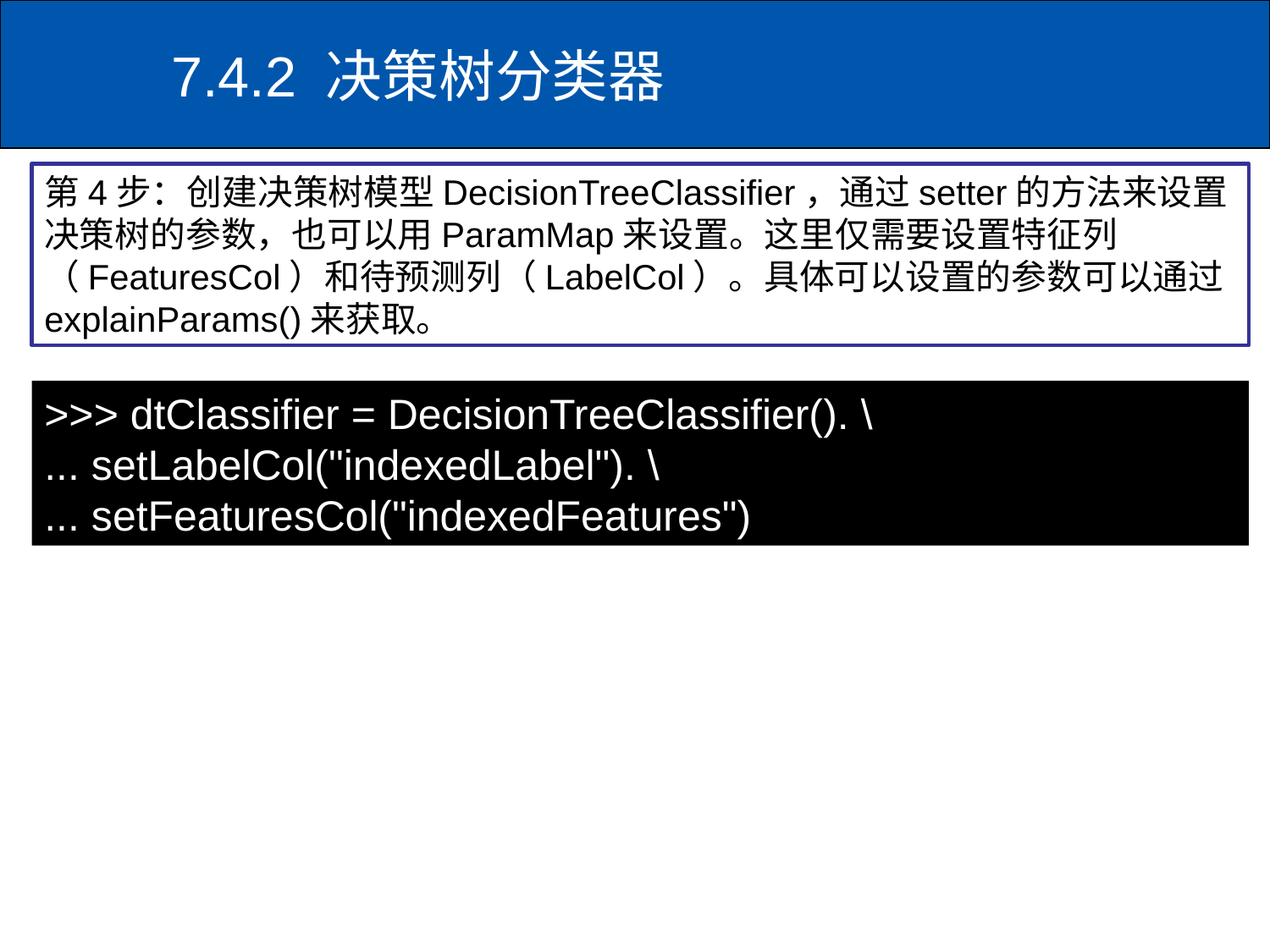

# 7.4.2 决策树分类器
第4步：创建决策树模型DecisionTreeClassifier，通过setter的方法来设置决策树的参数，也可以用ParamMap来设置。这里仅需要设置特征列（FeaturesCol）和待预测列（LabelCol）。具体可以设置的参数可以通过explainParams()来获取。
>>> dtClassifier = DecisionTreeClassifier(). \
... setLabelCol("indexedLabel"). \
... setFeaturesCol("indexedFeatures")